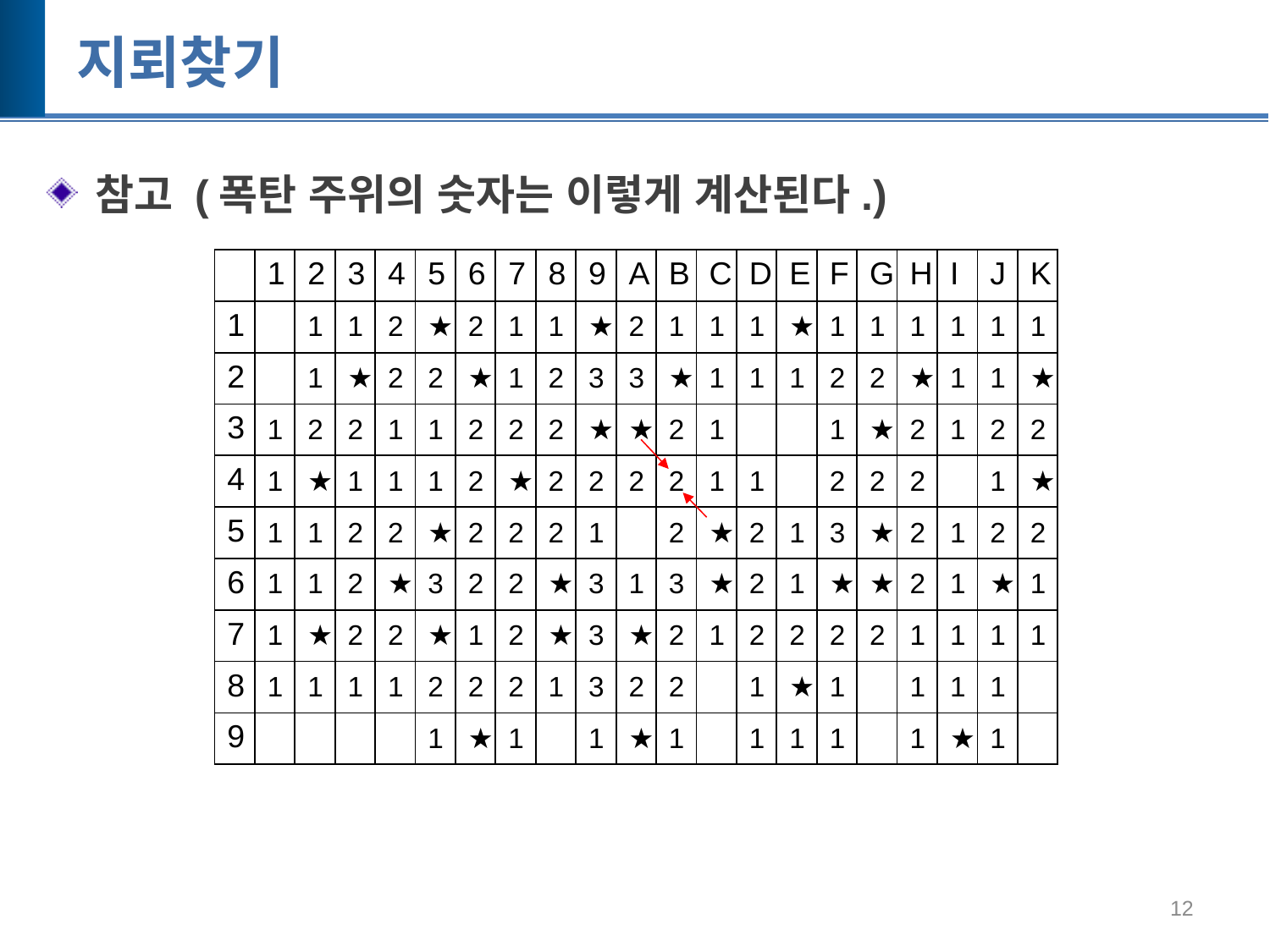

# 지뢰찾기
참고 (폭탄 주위의 숫자는 이렇게 계산된다.)
|  | 1 | 2 | 3 | 4 | 5 | 6 | 7 | 8 | 9 | A | B | C | D | E | F | G | H | I | J | K |
| --- | --- | --- | --- | --- | --- | --- | --- | --- | --- | --- | --- | --- | --- | --- | --- | --- | --- | --- | --- | --- |
| 1 |  | 1 | 1 | 2 | ★ | 2 | 1 | 1 | ★ | 2 | 1 | 1 | 1 | ★ | 1 | 1 | 1 | 1 | 1 | 1 |
| 2 |  | 1 | ★ | 2 | 2 | ★ | 1 | 2 | 3 | 3 | ★ | 1 | 1 | 1 | 2 | 2 | ★ | 1 | 1 | ★ |
| 3 | 1 | 2 | 2 | 1 | 1 | 2 | 2 | 2 | ★ | ★ | 2 | 1 |  |  | 1 | ★ | 2 | 1 | 2 | 2 |
| 4 | 1 | ★ | 1 | 1 | 1 | 2 | ★ | 2 | 2 | 2 | 2 | 1 | 1 |  | 2 | 2 | 2 |  | 1 | ★ |
| 5 | 1 | 1 | 2 | 2 | ★ | 2 | 2 | 2 | 1 |  | 2 | ★ | 2 | 1 | 3 | ★ | 2 | 1 | 2 | 2 |
| 6 | 1 | 1 | 2 | ★ | 3 | 2 | 2 | ★ | 3 | 1 | 3 | ★ | 2 | 1 | ★ | ★ | 2 | 1 | ★ | 1 |
| 7 | 1 | ★ | 2 | 2 | ★ | 1 | 2 | ★ | 3 | ★ | 2 | 1 | 2 | 2 | 2 | 2 | 1 | 1 | 1 | 1 |
| 8 | 1 | 1 | 1 | 1 | 2 | 2 | 2 | 1 | 3 | 2 | 2 |  | 1 | ★ | 1 |  | 1 | 1 | 1 |  |
| 9 |  |  |  |  | 1 | ★ | 1 |  | 1 | ★ | 1 |  | 1 | 1 | 1 |  | 1 | ★ | 1 |  |
12